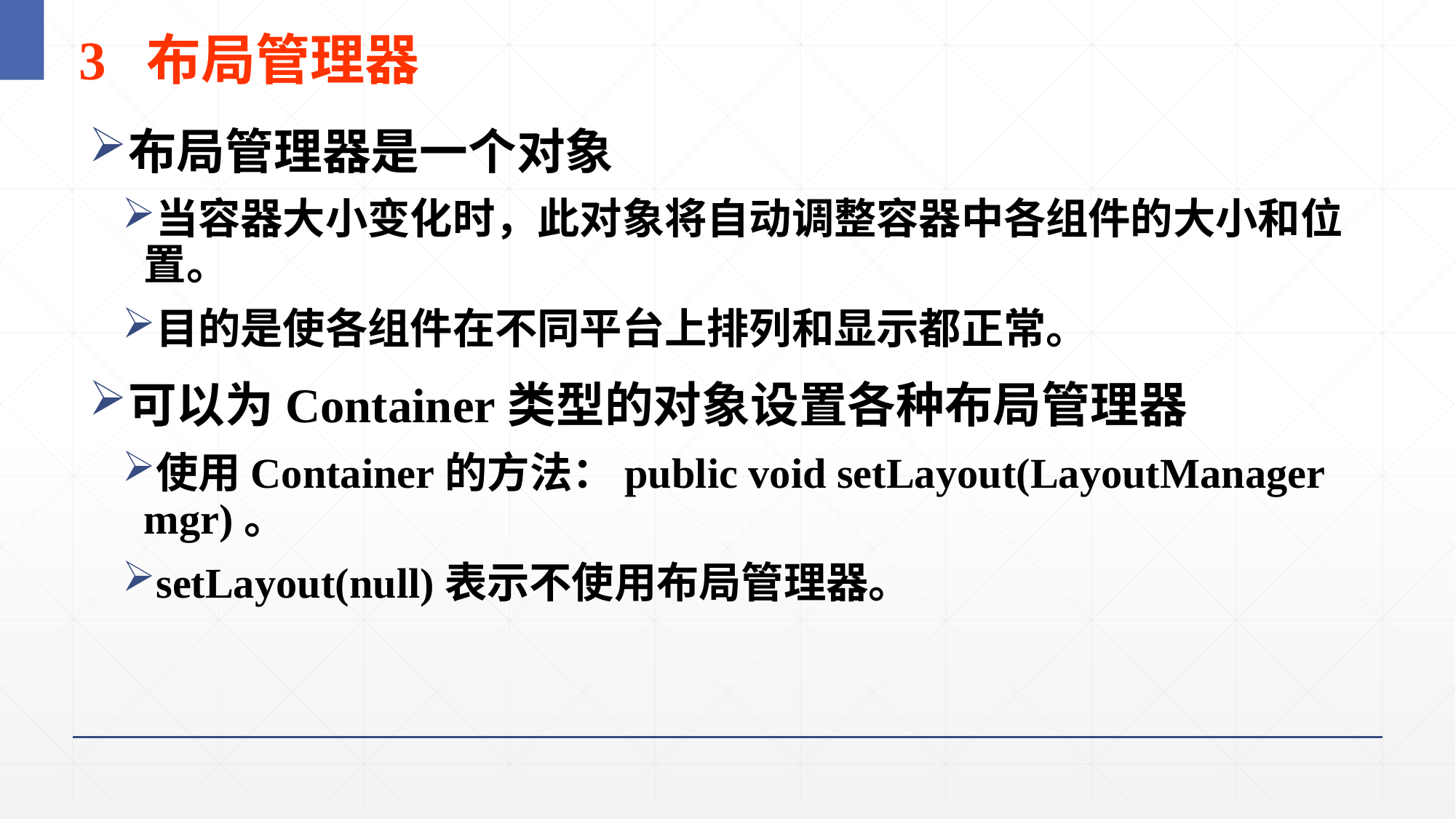

12
# 3  布局管理器
布局管理器是一个对象
当容器大小变化时，此对象将自动调整容器中各组件的大小和位置。
目的是使各组件在不同平台上排列和显示都正常。
可以为Container类型的对象设置各种布局管理器
使用Container的方法：public void setLayout(LayoutManager mgr)。
setLayout(null)表示不使用布局管理器。